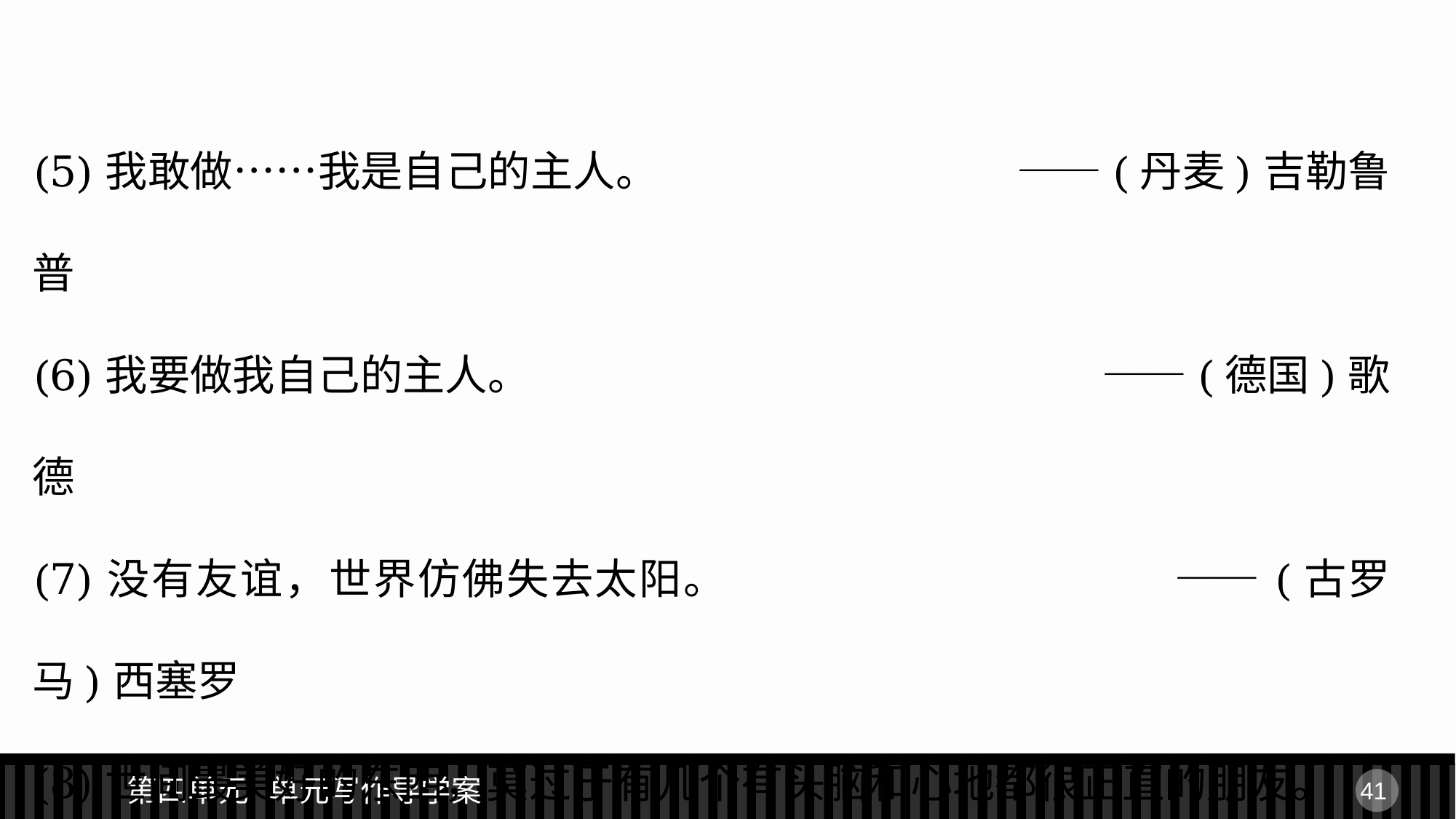

(5)我敢做……我是自己的主人。				——(丹麦)吉勒鲁普
(6)我要做我自己的主人。					         ——(德国)歌德
(7)没有友谊，世界仿佛失去太阳。			           ——(古罗马)西塞罗
(8)世间最美好的东西，莫过于有几个有头脑和心地都很正直的朋友。
								           ——(德国)爱因斯坦